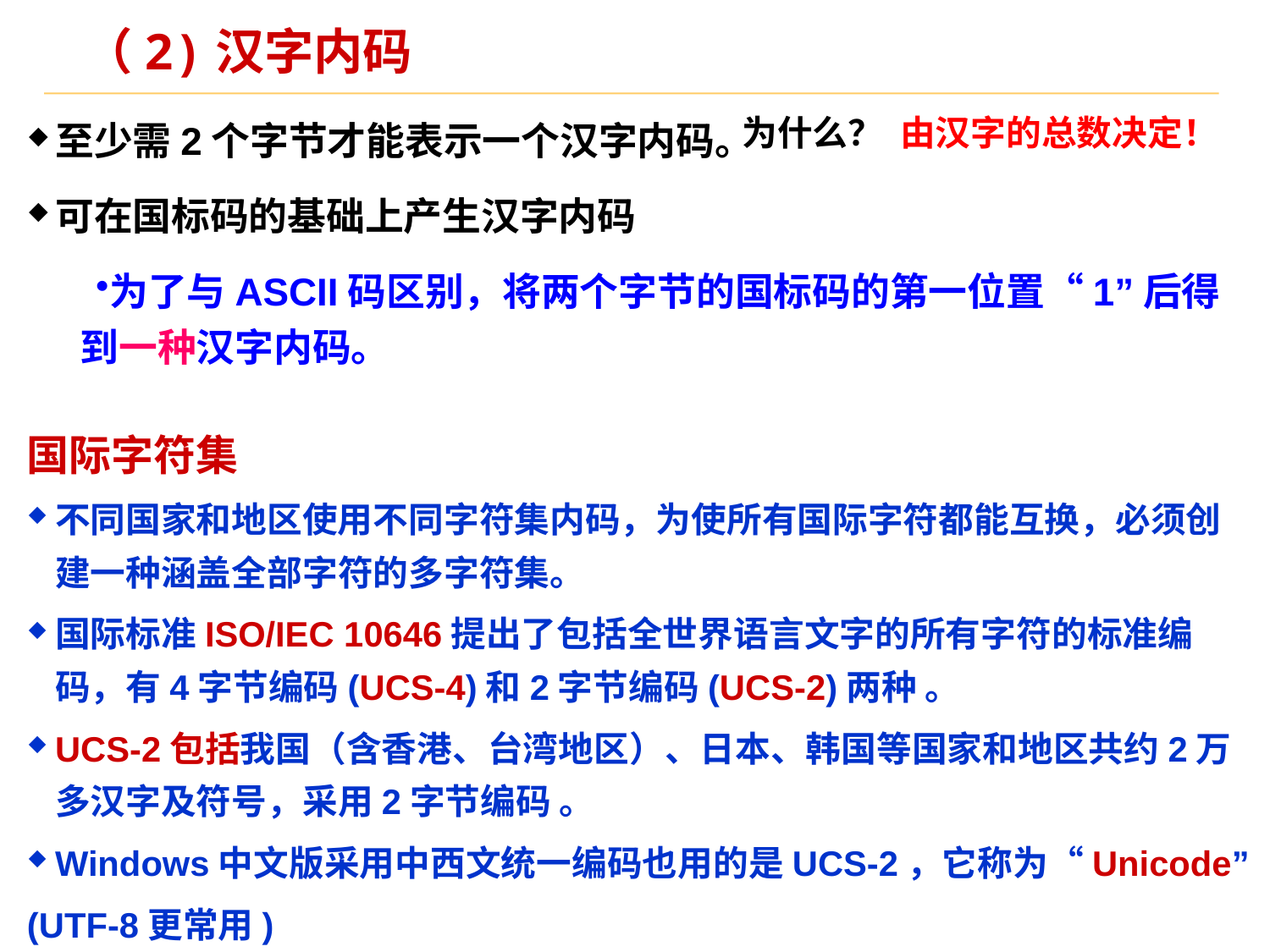

# （2)汉字内码
至少需2个字节才能表示一个汉字内码。
可在国标码的基础上产生汉字内码
为了与ASCII码区别，将两个字节的国标码的第一位置“1”后得到一种汉字内码。
为什么？
由汉字的总数决定！
国际字符集
不同国家和地区使用不同字符集内码，为使所有国际字符都能互换，必须创建一种涵盖全部字符的多字符集。
国际标准ISO/IEC 10646提出了包括全世界语言文字的所有字符的标准编码，有4字节编码(UCS-4)和2字节编码(UCS-2)两种 。
UCS-2包括我国（含香港、台湾地区）、日本、韩国等国家和地区共约2万多汉字及符号，采用2字节编码 。
Windows中文版采用中西文统一编码也用的是UCS-2，它称为“Unicode”
(UTF-8更常用)
34